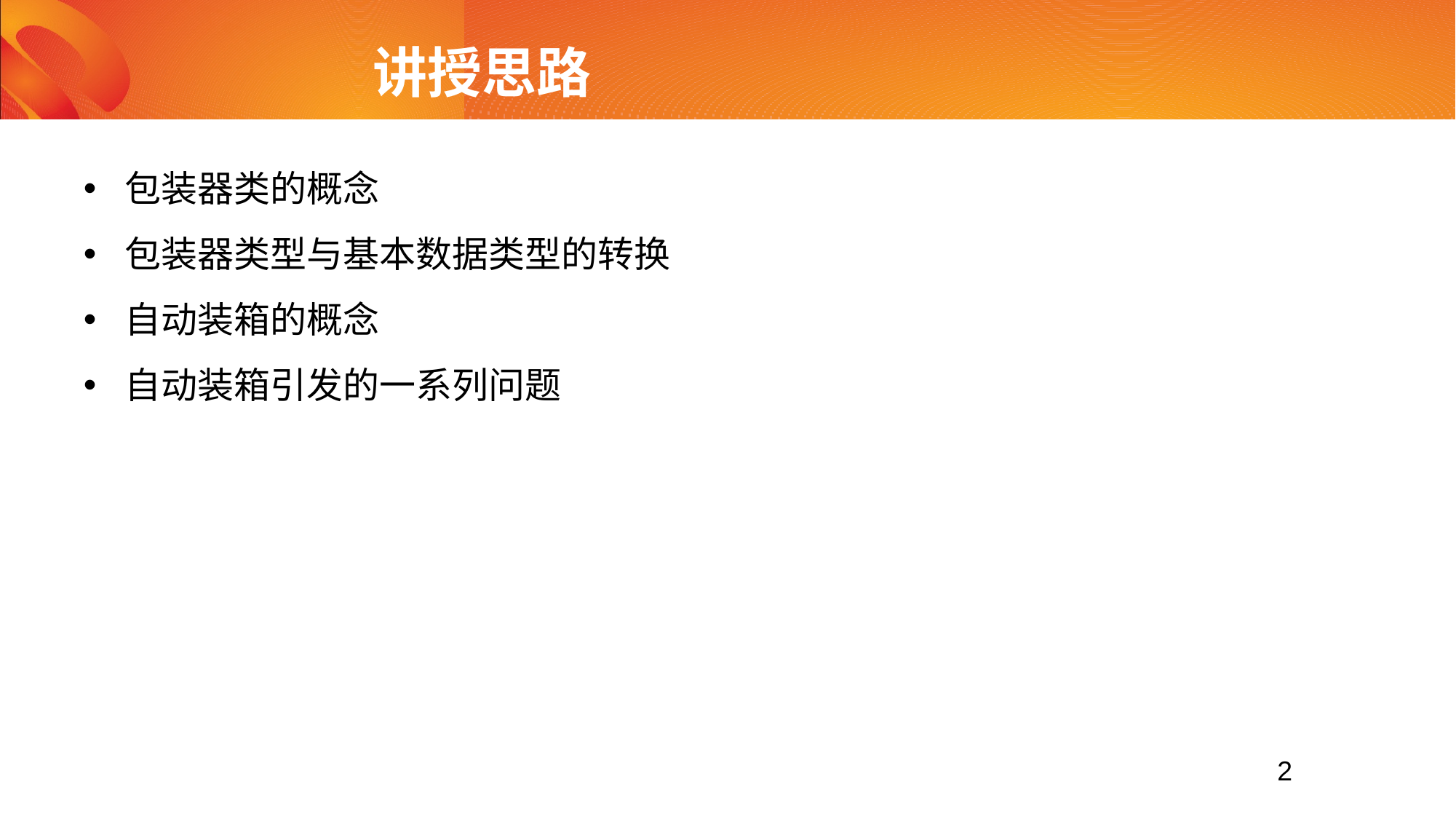

# 讲授思路
包装器类的概念
包装器类型与基本数据类型的转换
自动装箱的概念
自动装箱引发的一系列问题